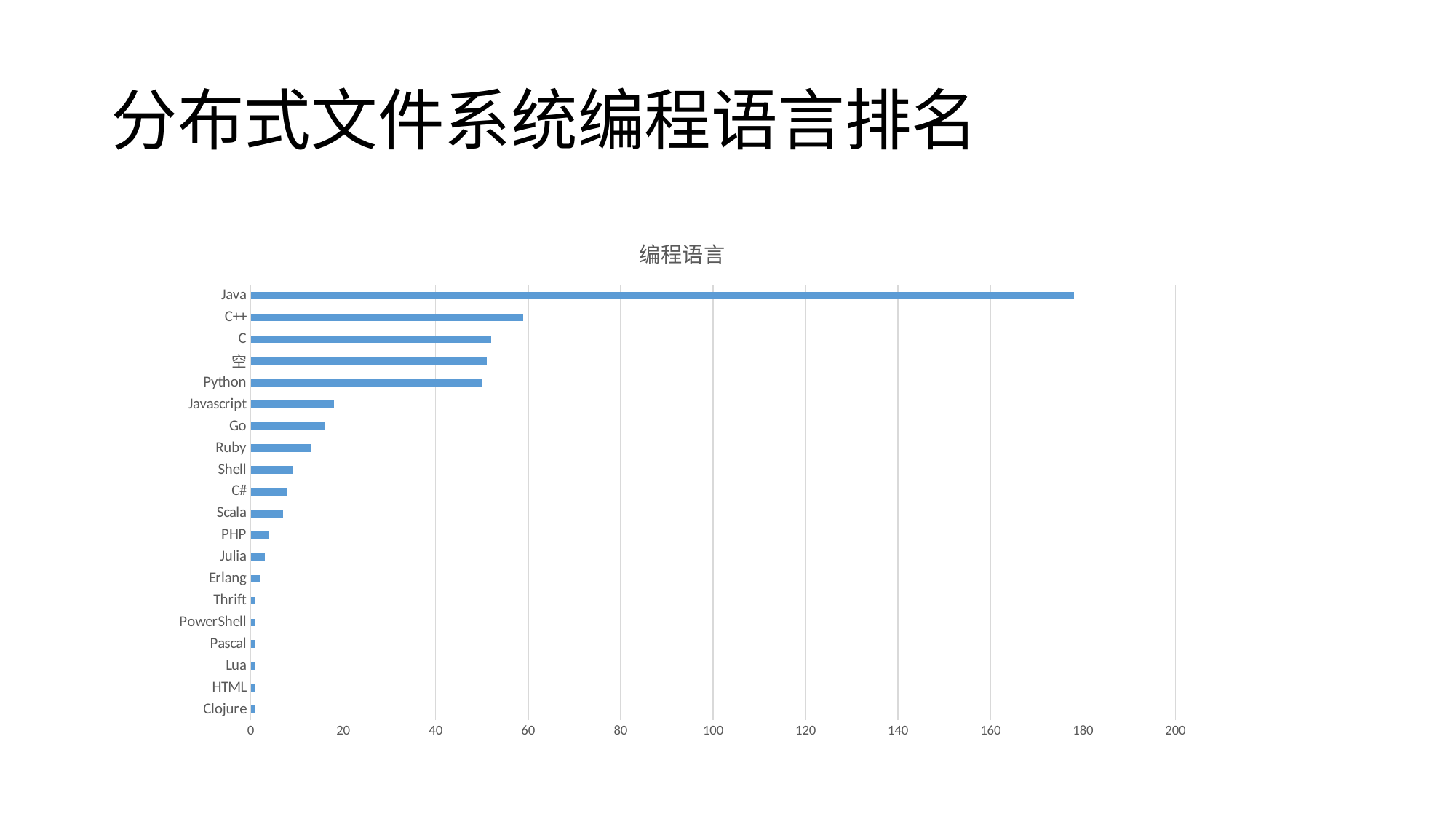

# 分布式文件系统编程语言排名

### Chart: 编程语言

| Category |  |
|---|---|
| Clojure | 1.0 |
| HTML | 1.0 |
| Lua | 1.0 |
| Pascal | 1.0 |
| PowerShell | 1.0 |
| Thrift | 1.0 |
| Erlang | 2.0 |
| Julia | 3.0 |
| PHP | 4.0 |
| Scala | 7.0 |
| C# | 8.0 |
| Shell | 9.0 |
| Ruby | 13.0 |
| Go | 16.0 |
| Javascript | 18.0 |
| Python | 50.0 |
| 空 | 51.0 |
| C | 52.0 |
| C++ | 59.0 |
| Java | 178.0 |